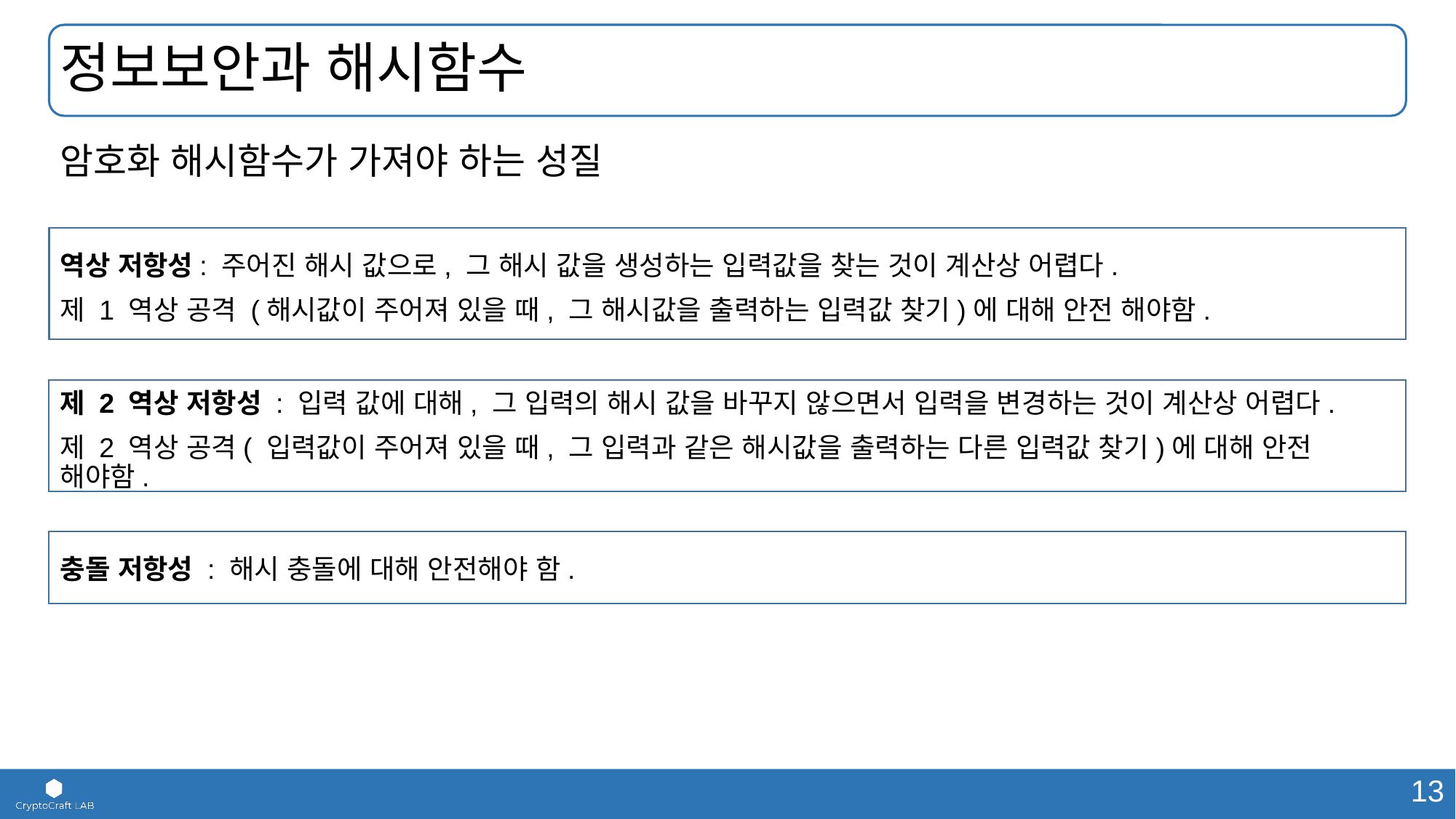

# 정보보안과 해시함수
암호화 해시함수가 가져야 하는 성질

역상 저항성: 주어진 해시 값으로, 그 해시 값을 생성하는 입력값을 찾는 것이 계산상 어렵다.
제 1 역상 공격 (해시값이 주어져 있을 때, 그 해시값을 출력하는 입력값 찾기)에 대해 안전 해야함.

제 2 역상 저항성 : 입력 값에 대해, 그 입력의 해시 값을 바꾸지 않으면서 입력을 변경하는 것이 계산상 어렵다.
제 2 역상 공격( 입력값이 주어져 있을 때, 그 입력과 같은 해시값을 출력하는 다른 입력값 찾기)에 대해 안전 해야함.

충돌 저항성 : 해시 충돌에 대해 안전해야 함.